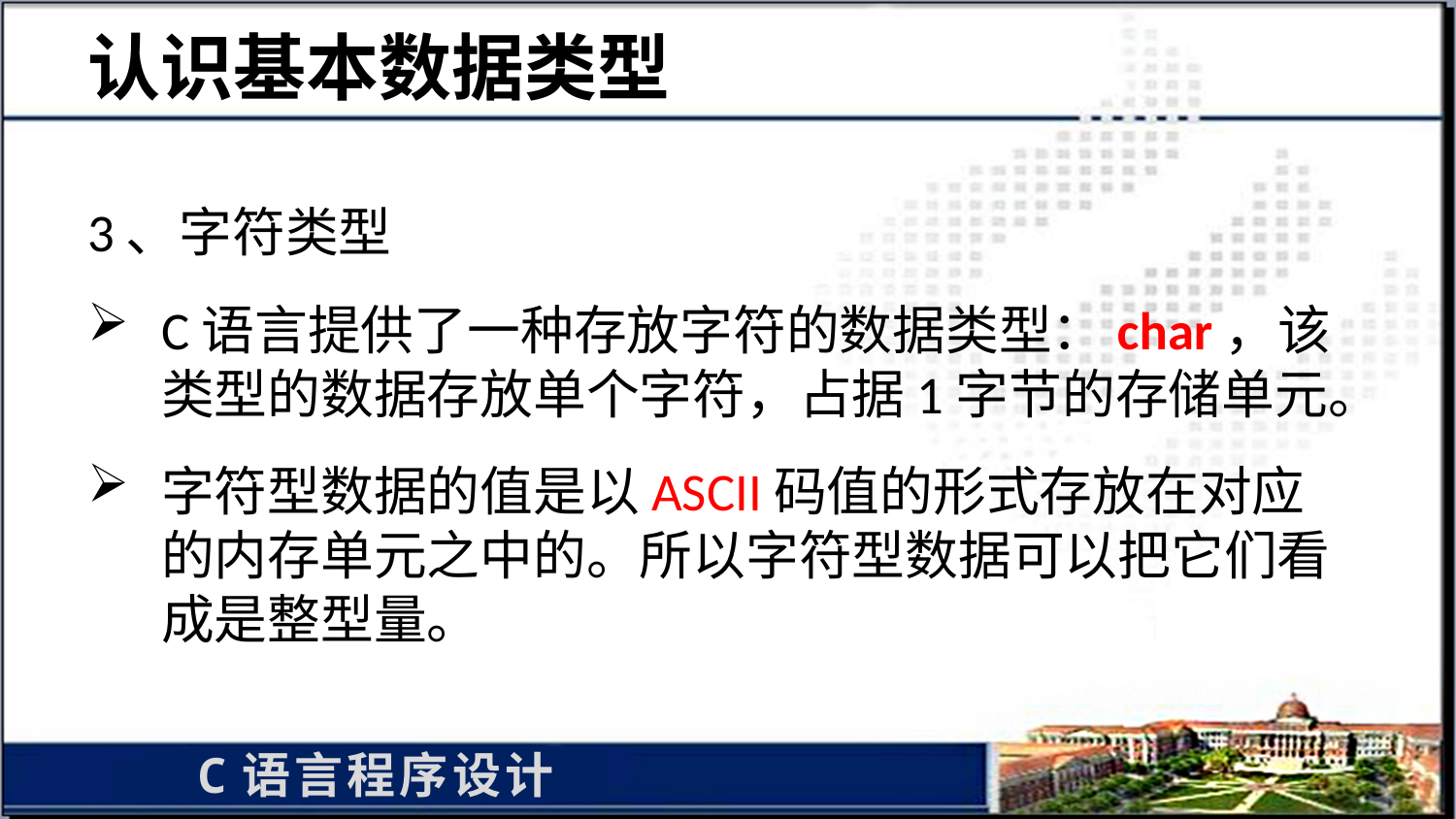

# 认识基本数据类型
3、字符类型
C语言提供了一种存放字符的数据类型：char，该类型的数据存放单个字符，占据1字节的存储单元。
字符型数据的值是以ASCII码值的形式存放在对应的内存单元之中的。所以字符型数据可以把它们看成是整型量。